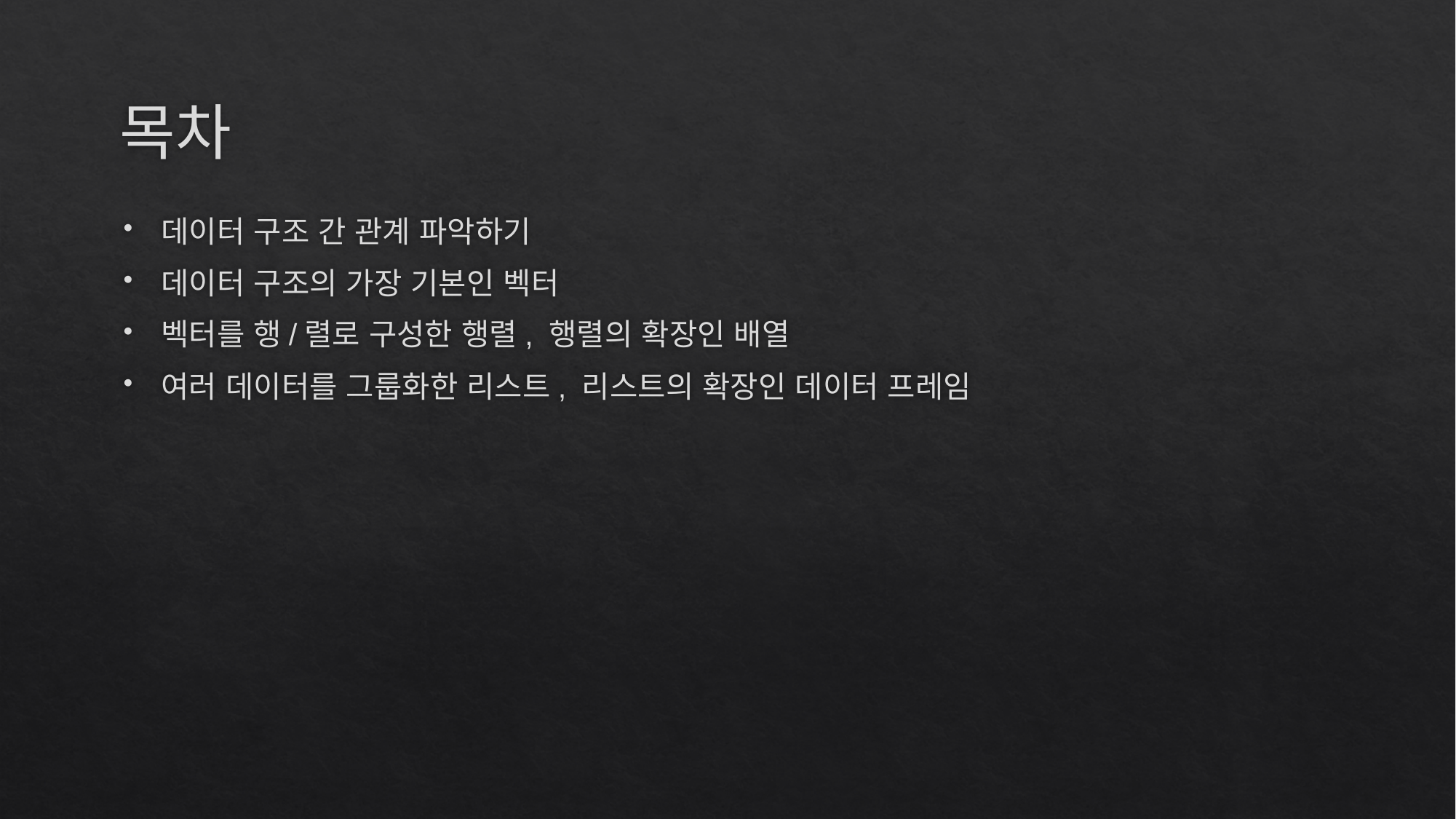

# 목차
데이터 구조 간 관계 파악하기
데이터 구조의 가장 기본인 벡터
벡터를 행/렬로 구성한 행렬, 행렬의 확장인 배열
여러 데이터를 그룹화한 리스트, 리스트의 확장인 데이터 프레임